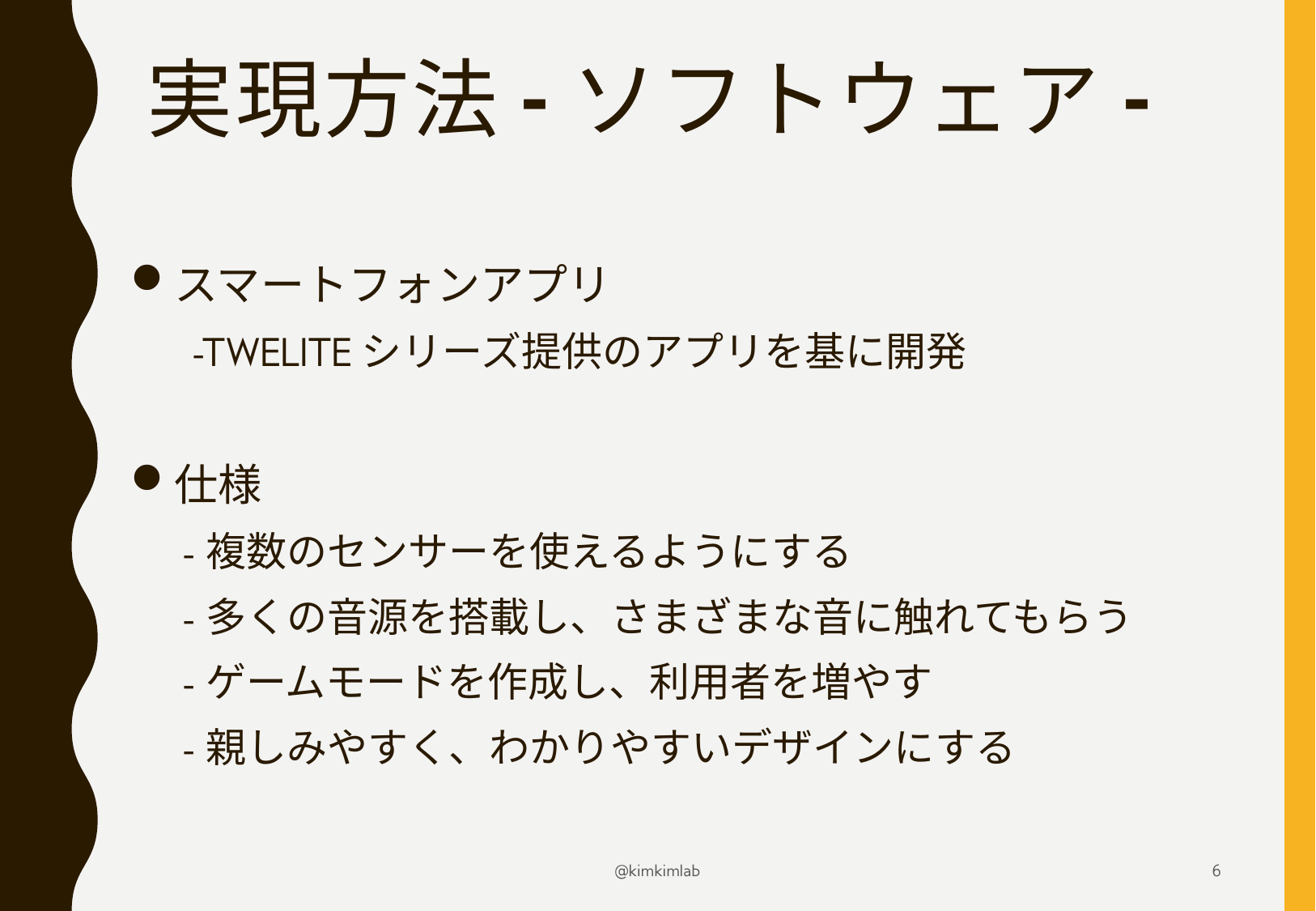

# 実現方法-ソフトウェア-
スマートフォンアプリ
-TWELITEシリーズ提供のアプリを基に開発

仕様
-複数のセンサーを使えるようにする
-多くの音源を搭載し、さまざまな音に触れてもらう
-ゲームモードを作成し、利用者を増やす
-親しみやすく、わかりやすいデザインにする
@kimkimlab
6